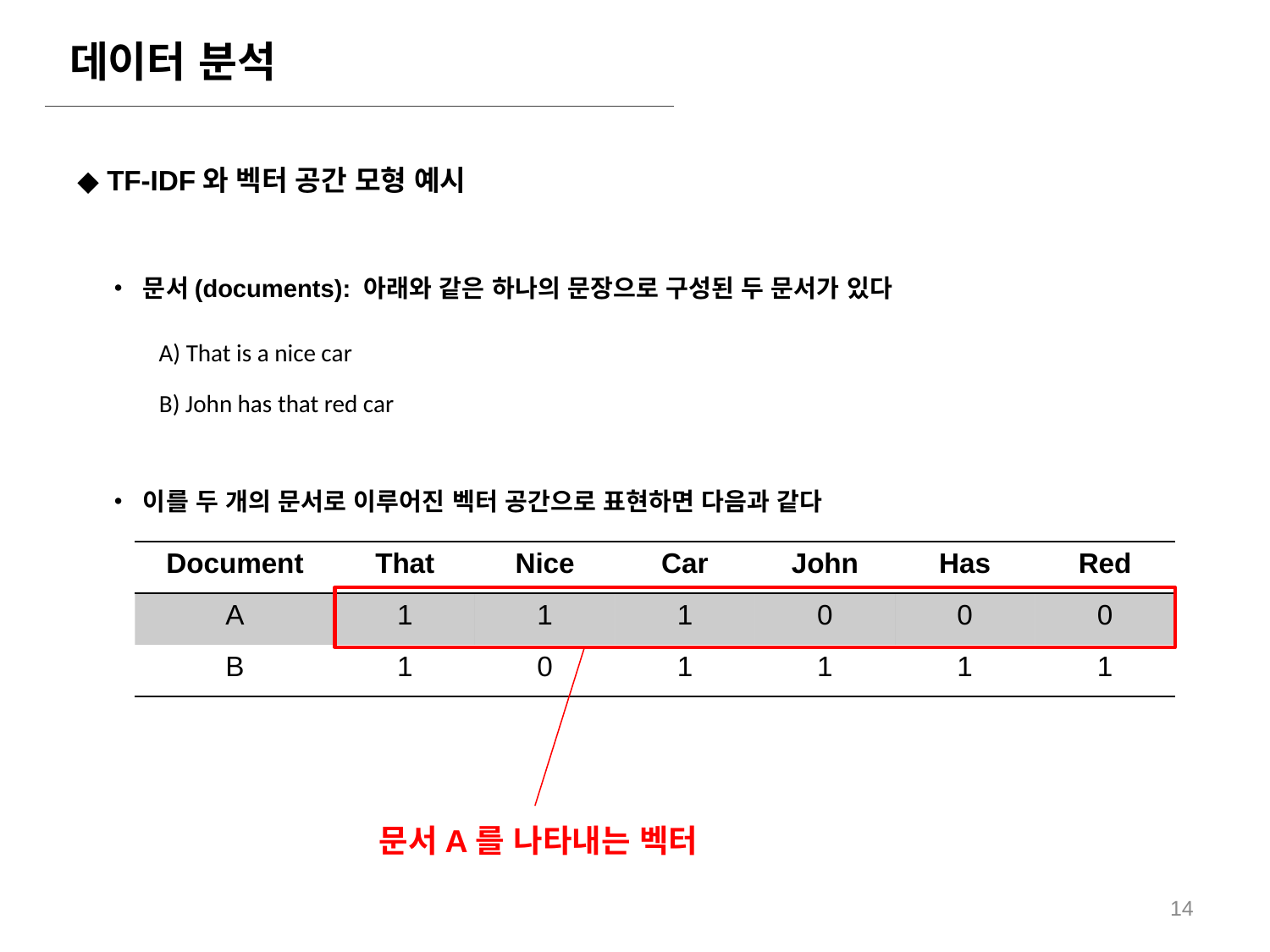

데이터 분석
◆ TF-IDF와 벡터 공간 모형 예시
• 문서(documents): 아래와 같은 하나의 문장으로 구성된 두 문서가 있다
A) That is a nice car
B) John has that red car
• 이를 두 개의 문서로 이루어진 벡터 공간으로 표현하면 다음과 같다
| Document | That | Nice | Car | John | Has | Red |
| --- | --- | --- | --- | --- | --- | --- |
| A | 1 | 1 | 1 | 0 | 0 | 0 |
| B | 1 | 0 | 1 | 1 | 1 | 1 |

문서A를 나타내는 벡터
14